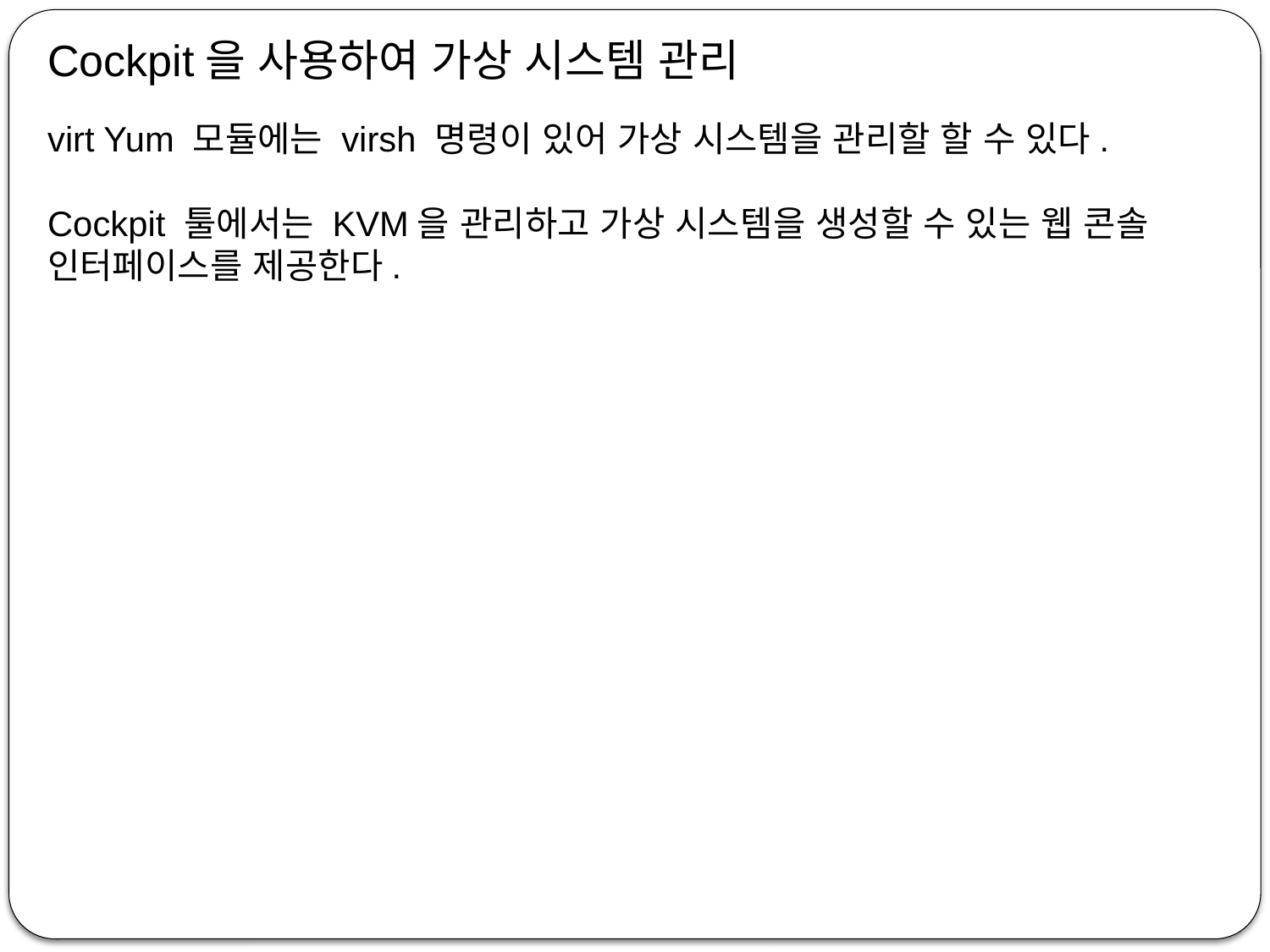

Cockpit을 사용하여 가상 시스템 관리

virt Yum 모듈에는 virsh 명령이 있어 가상 시스템을 관리할 할 수 있다.

Cockpit 툴에서는 KVM을 관리하고 가상 시스템을 생성할 수 있는 웹 콘솔 인터페이스를 제공한다.